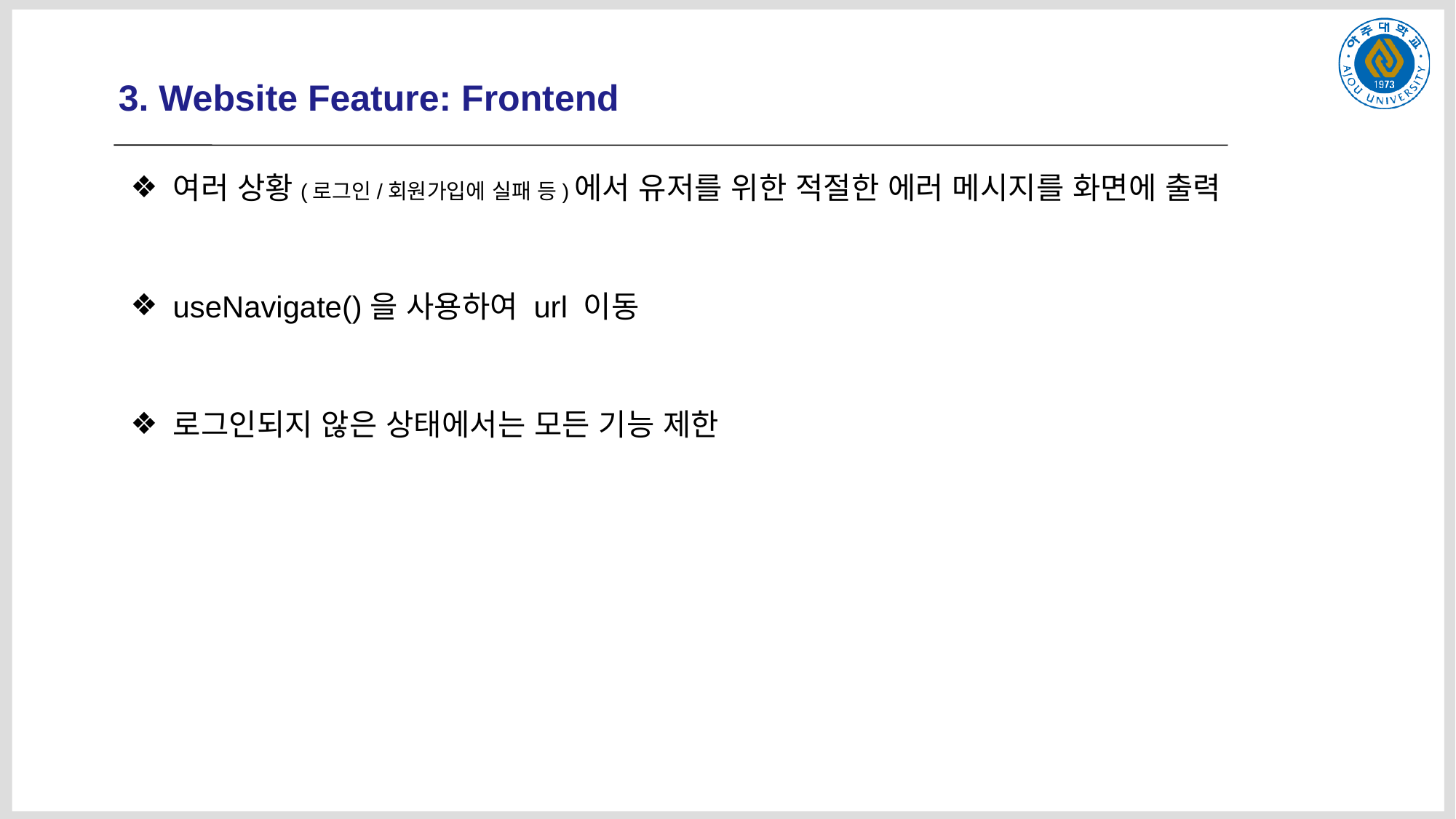

# 3. Website Feature: Frontend

여러 상황(로그인/회원가입에 실패 등)에서 유저를 위한 적절한 에러 메시지를 화면에 출력
useNavigate()을 사용하여 url 이동
로그인되지 않은 상태에서는 모든 기능 제한